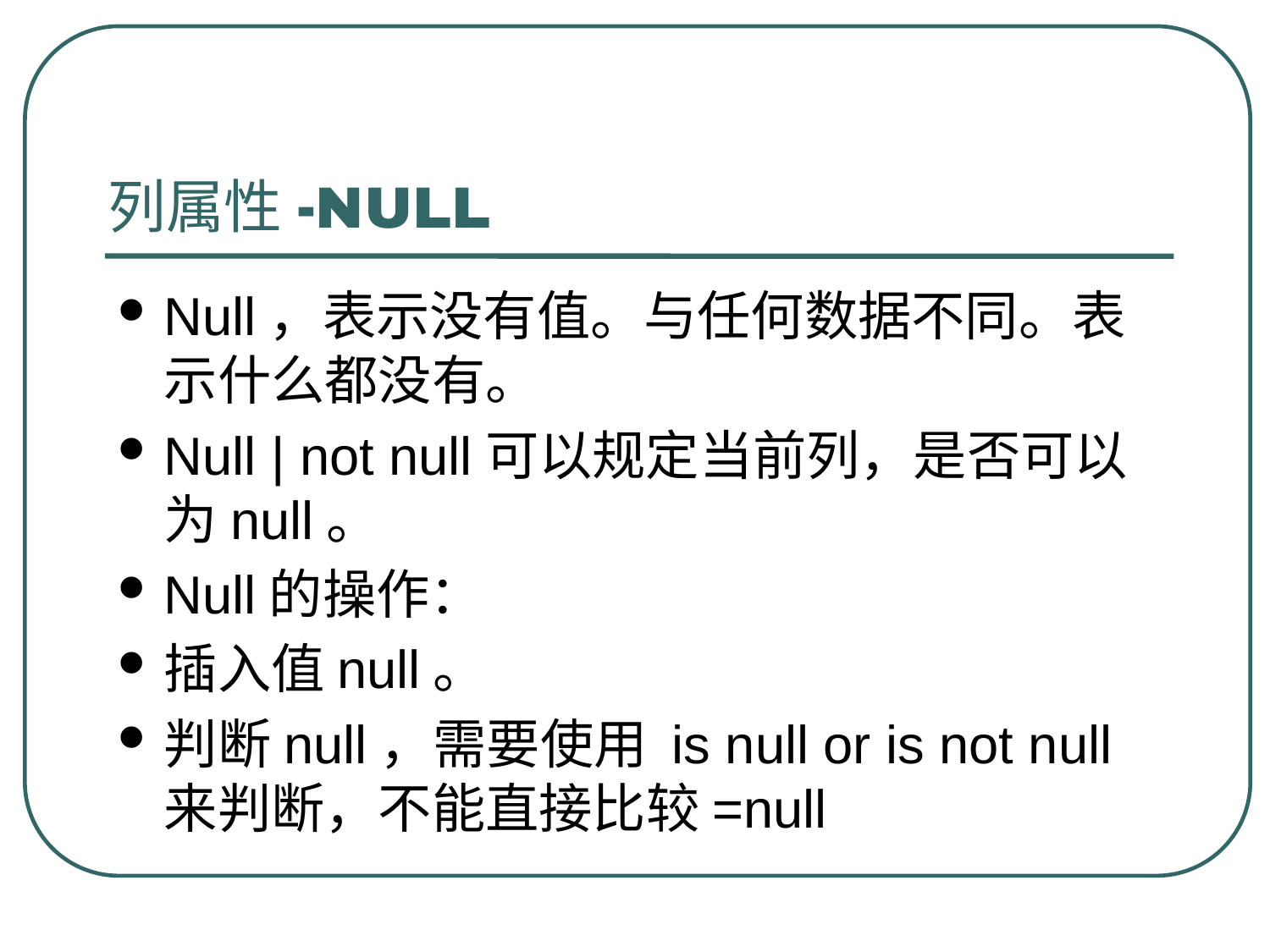

# 列属性-NULL
Null，表示没有值。与任何数据不同。表示什么都没有。
Null | not null可以规定当前列，是否可以为null。
Null的操作：
插入值null。
判断null，需要使用 is null or is not null来判断，不能直接比较=null